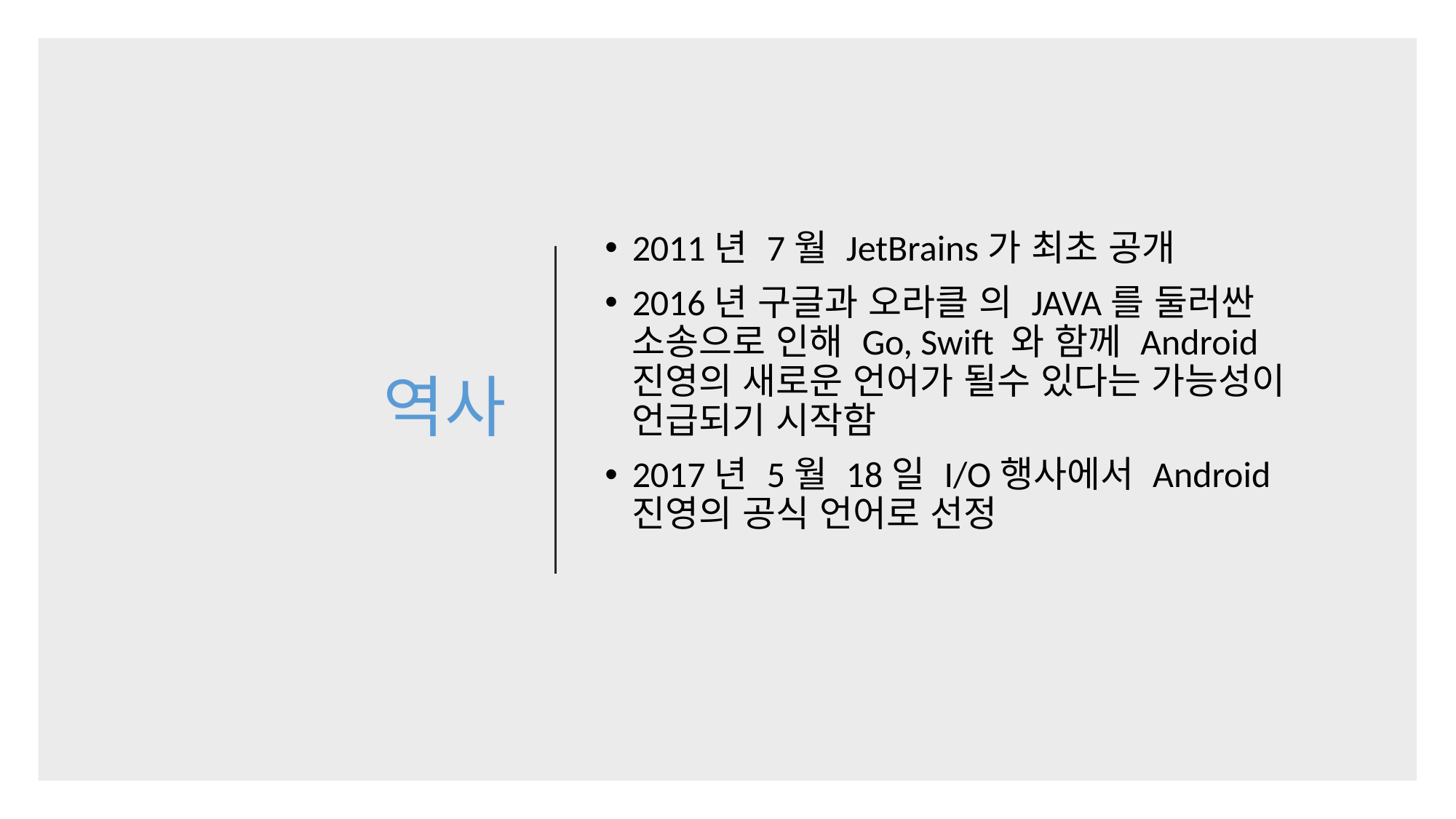

# 역사
2011년 7월 JetBrains가 최초 공개
2016년 구글과 오라클 의 JAVA를 둘러싼 소송으로 인해 Go, Swift 와 함께 Android 진영의 새로운 언어가 될수 있다는 가능성이 언급되기 시작함
2017년 5월 18일 I/O행사에서 Android 진영의 공식 언어로 선정